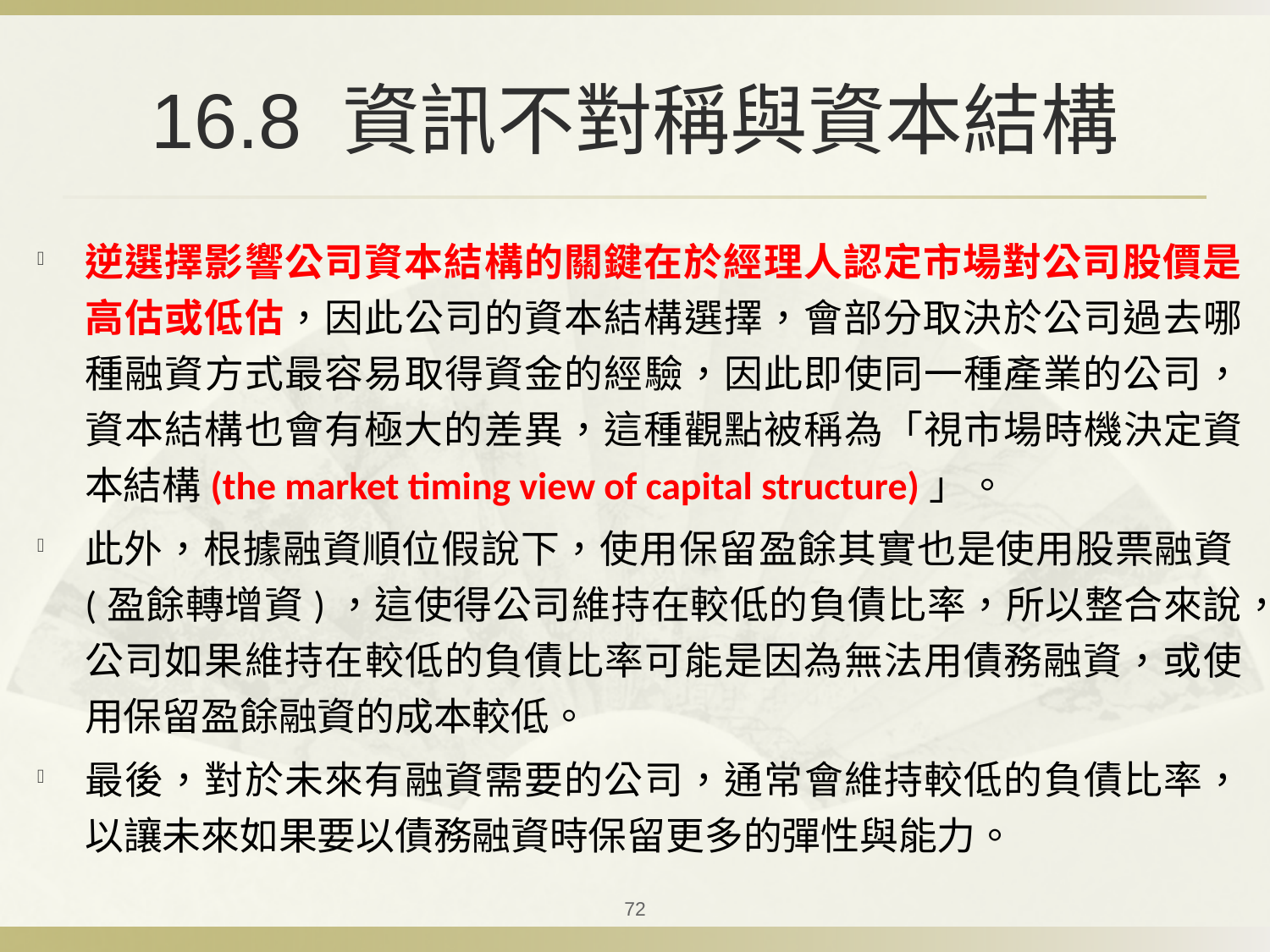

# 16.8 資訊不對稱與資本結構
逆選擇影響公司資本結構的關鍵在於經理人認定市場對公司股價是高估或低估，因此公司的資本結構選擇，會部分取決於公司過去哪種融資方式最容易取得資金的經驗，因此即使同一種產業的公司，資本結構也會有極大的差異，這種觀點被稱為「視市場時機決定資本結構(the market timing view of capital structure)」。
此外，根據融資順位假說下，使用保留盈餘其實也是使用股票融資(盈餘轉增資)，這使得公司維持在較低的負債比率，所以整合來說，公司如果維持在較低的負債比率可能是因為無法用債務融資，或使用保留盈餘融資的成本較低。
最後，對於未來有融資需要的公司，通常會維持較低的負債比率，以讓未來如果要以債務融資時保留更多的彈性與能力。
72